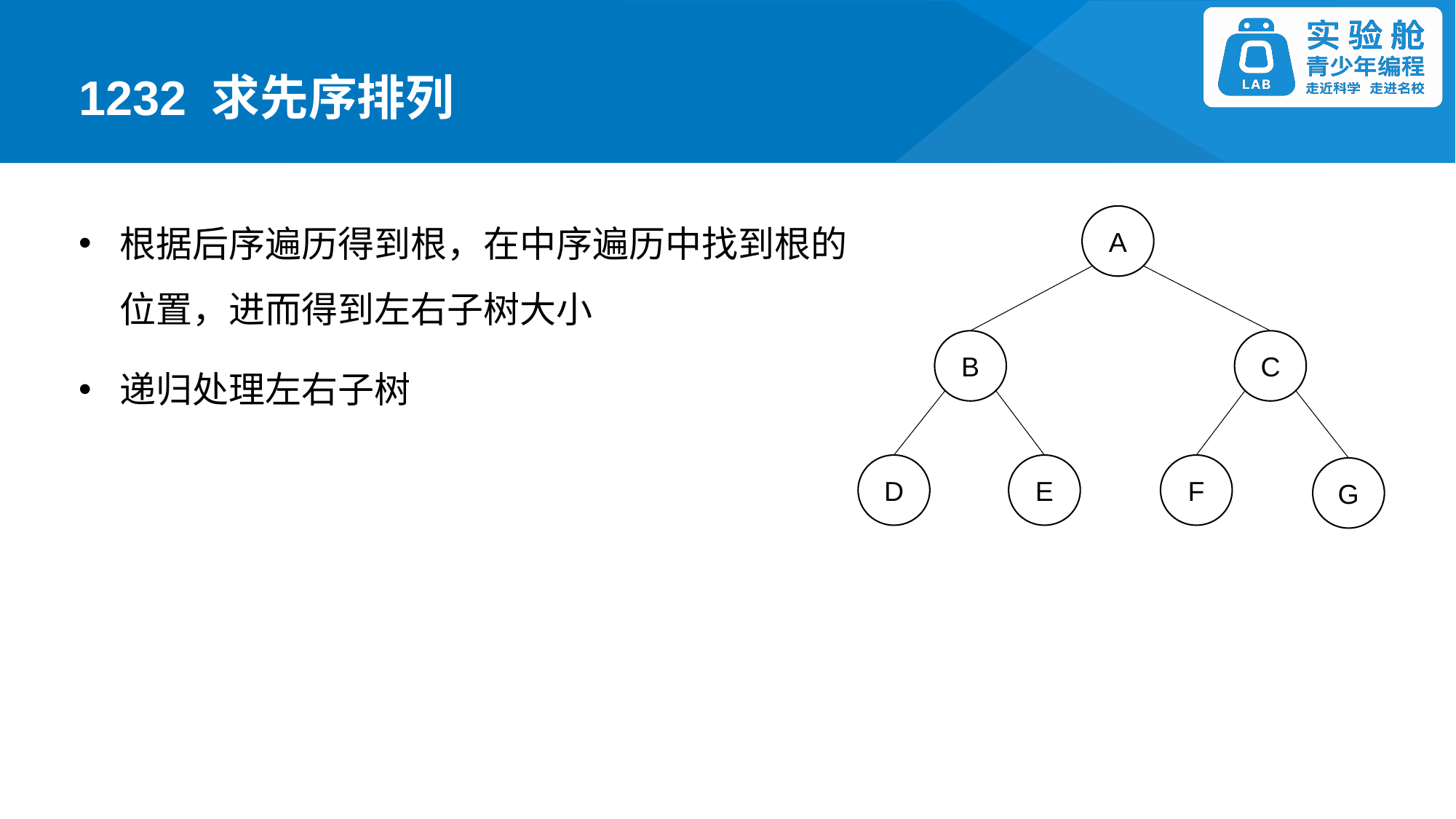

1232 求先序排列
根据后序遍历得到根，在中序遍历中找到根的位置，进而得到左右子树大小
递归处理左右子树
A
B
C
F
D
E
G